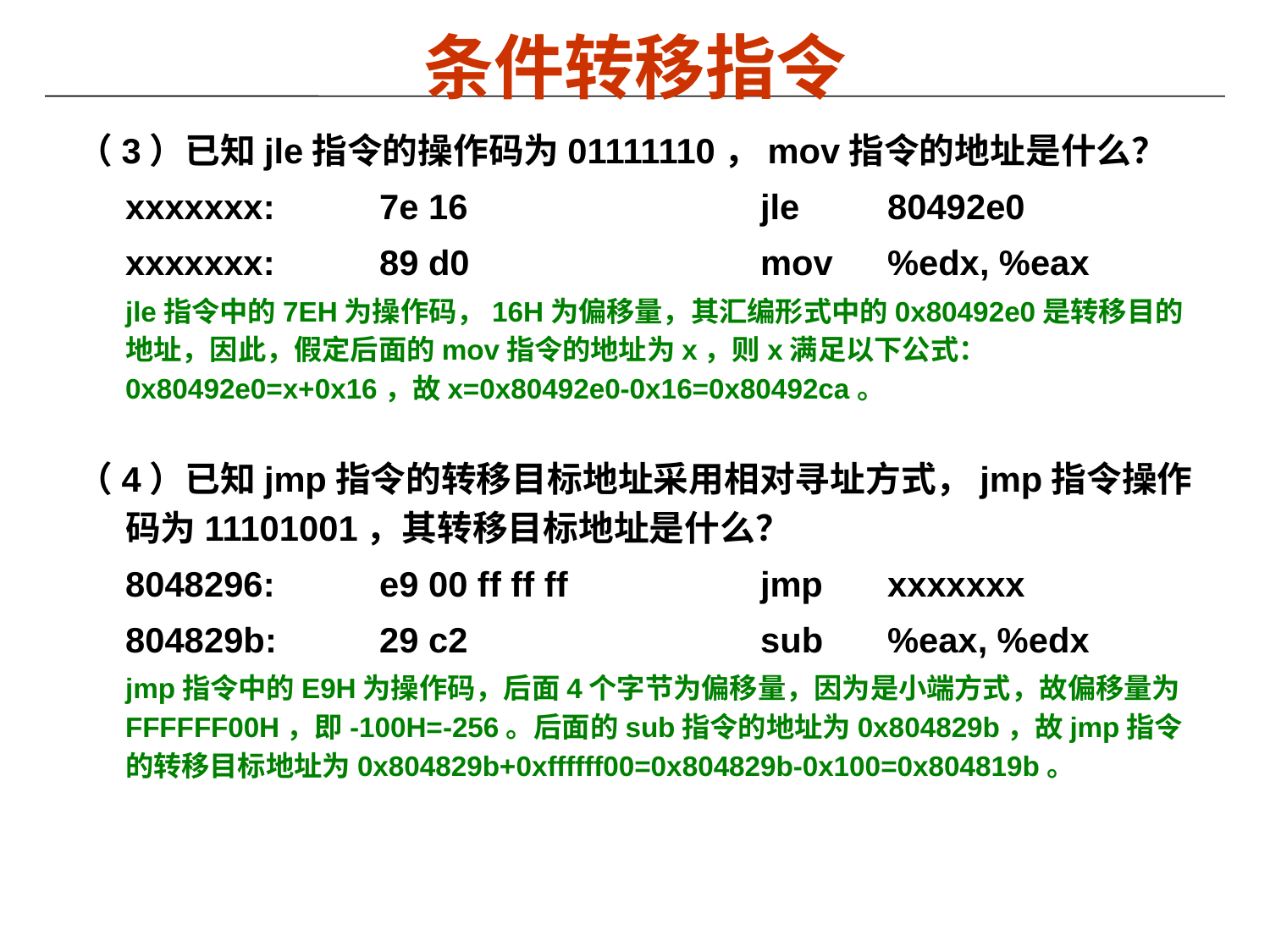

# 条件转移指令
（3）已知jle指令的操作码为01111110，mov指令的地址是什么？
 	xxxxxxx:	7e 16			jle	80492e0
	xxxxxxx:	89 d0 			mov 	%edx, %eax
	jle指令中的7EH为操作码，16H为偏移量，其汇编形式中的0x80492e0是转移目的地址，因此，假定后面的mov指令的地址为x，则x满足以下公式：0x80492e0=x+0x16，故x=0x80492e0-0x16=0x80492ca。

（4）已知jmp指令的转移目标地址采用相对寻址方式，jmp指令操作码为11101001，其转移目标地址是什么？
 	8048296:	e9 00 ff ff ff		jmp	xxxxxxx
	804829b:	29 c2 			sub	%eax, %edx
	jmp指令中的E9H为操作码，后面4个字节为偏移量，因为是小端方式，故偏移量为FFFFFF00H，即-100H=-256。后面的sub指令的地址为0x804829b，故jmp指令的转移目标地址为0x804829b+0xffffff00=0x804829b-0x100=0x804819b。